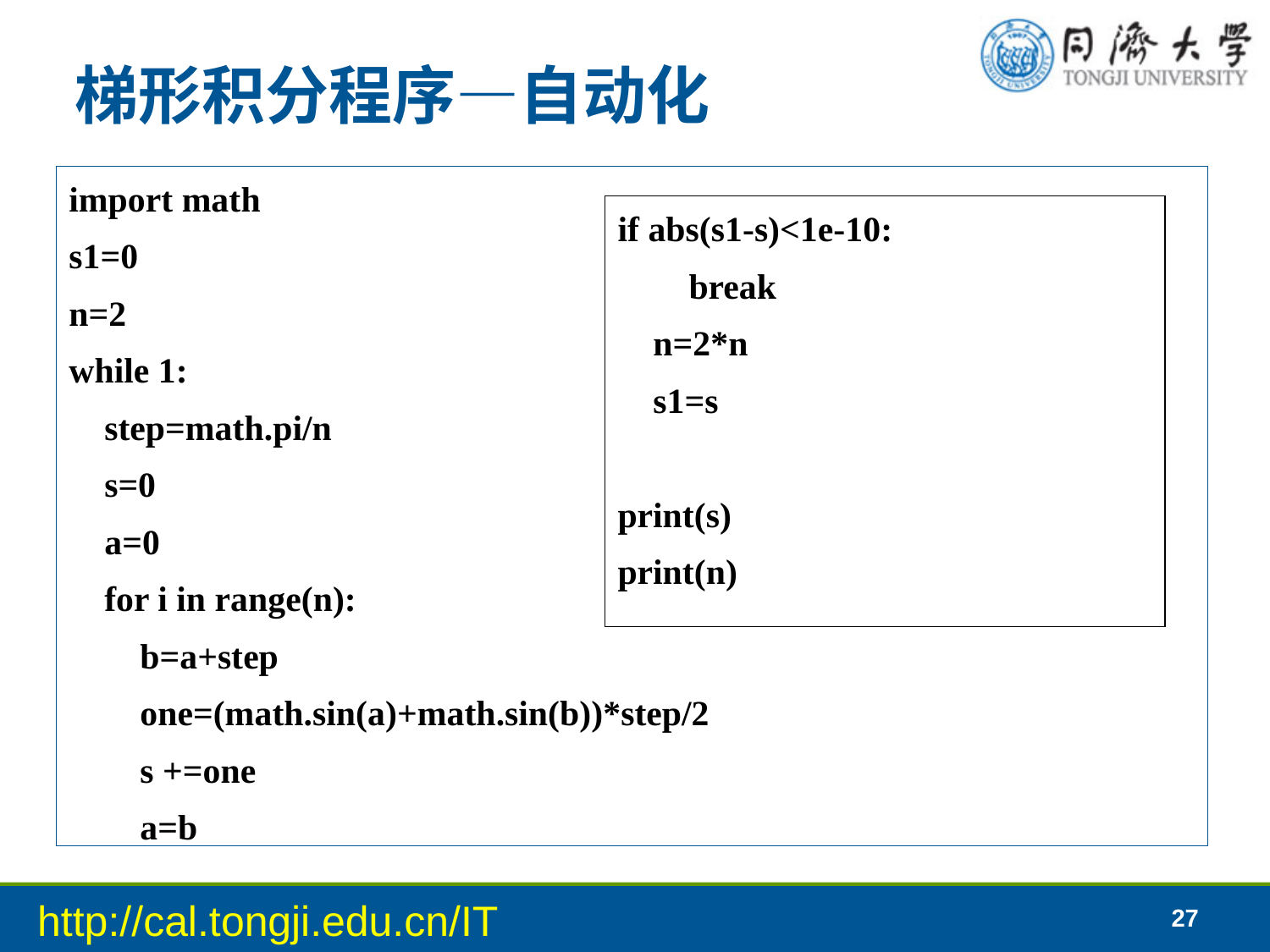

# 梯形积分程序—自动化
import math
s1=0
n=2
while 1:
    step=math.pi/n
    s=0
    a=0
    for i in range(n):
        b=a+step
        one=(math.sin(a)+math.sin(b))*step/2
        s +=one
        a=b
if abs(s1-s)<1e-10:
        break
    n=2*n
    s1=s

print(s)
print(n)